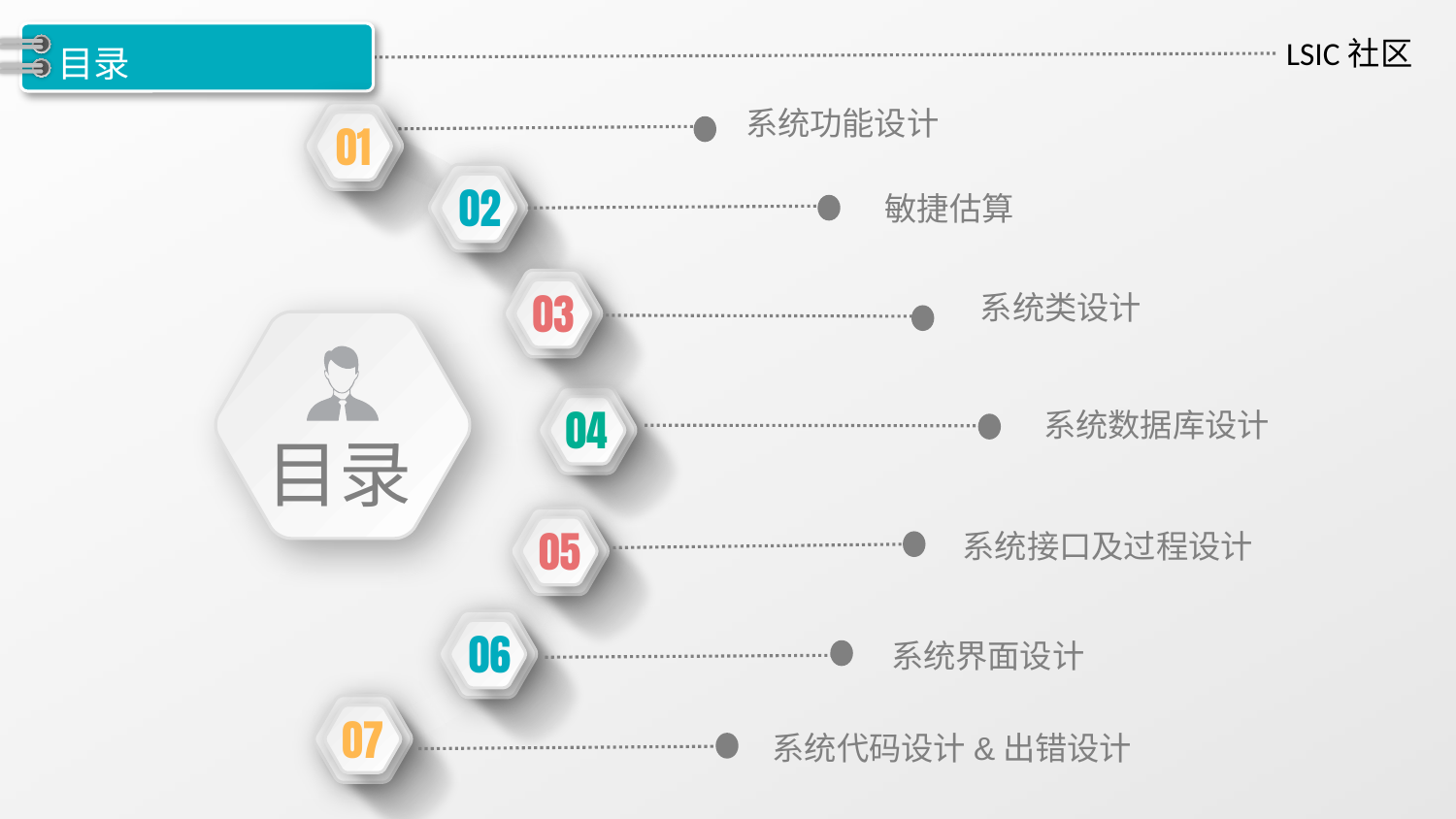

目录

01
系统功能设计

02
敏捷估算

03
系统类设计

目录

04
系统数据库设计

05
系统接口及过程设计

06
系统界面设计

07
系统代码设计&出错设计